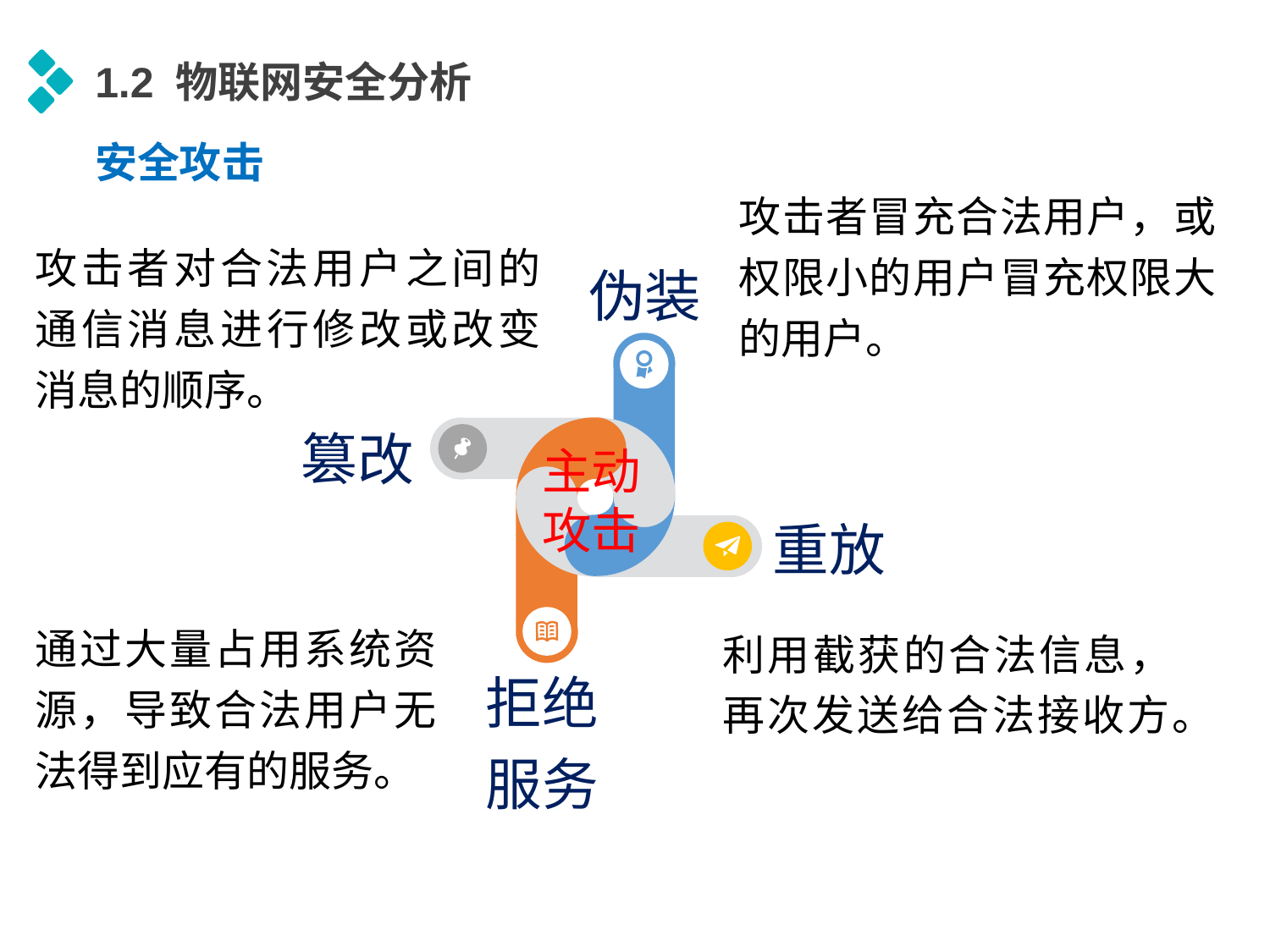

1.2 物联网安全分析

安全攻击
攻击者冒充合法用户，或权限小的用户冒充权限大的用户。
攻击者对合法用户之间的通信消息进行修改或改变消息的顺序。
伪装

篡改
主动
攻击
重放
通过大量占用系统资源，导致合法用户无法得到应有的服务。
利用截获的合法信息，再次发送给合法接收方。
拒绝
服务
延时符